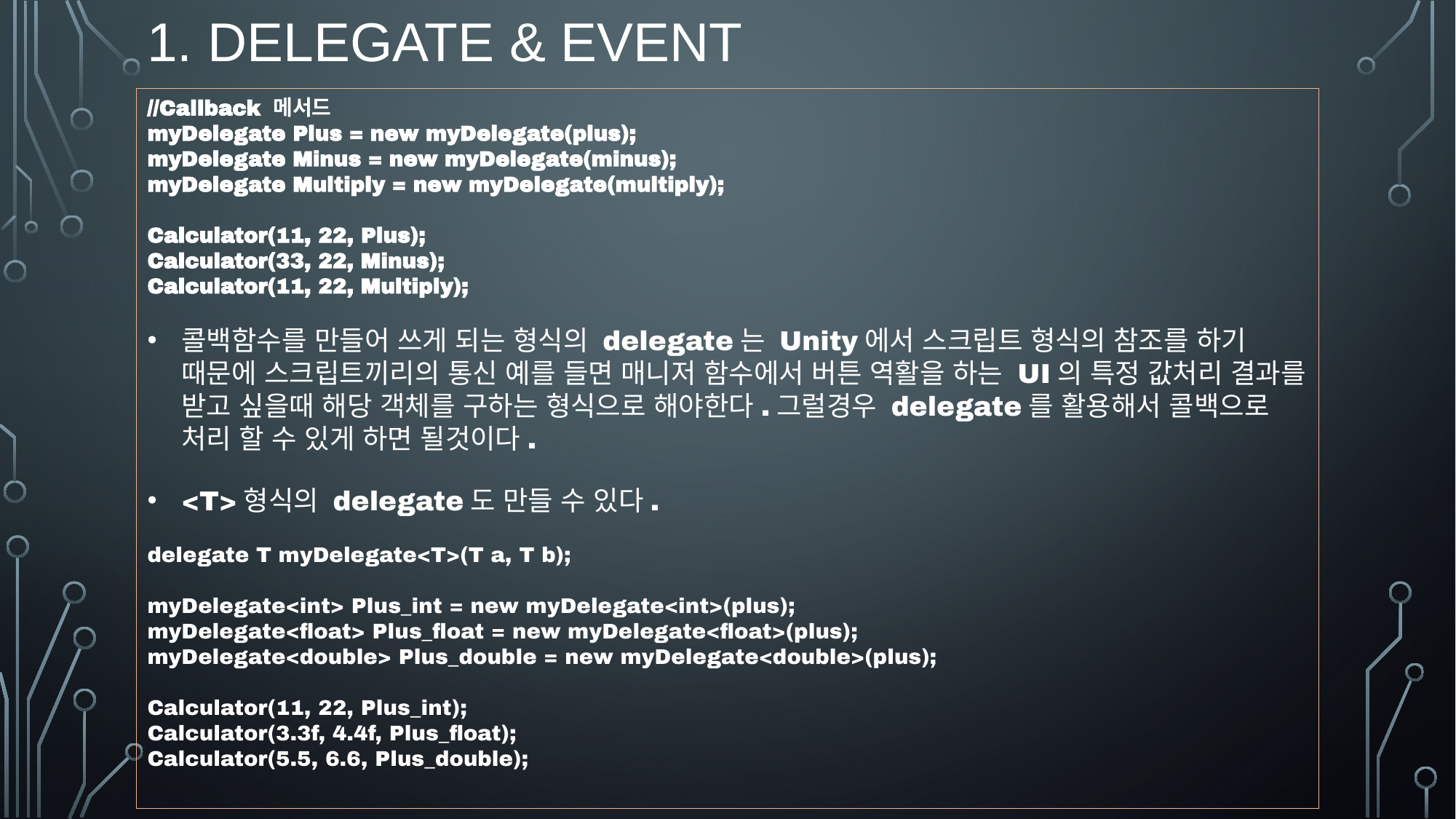

# 1. Delegate & Event
//Callback 메서드
myDelegate Plus = new myDelegate(plus);
myDelegate Minus = new myDelegate(minus);
myDelegate Multiply = new myDelegate(multiply);

Calculator(11, 22, Plus);
Calculator(33, 22, Minus);
Calculator(11, 22, Multiply);

콜백함수를 만들어 쓰게 되는 형식의 delegate는 Unity에서 스크립트 형식의 참조를 하기 때문에 스크립트끼리의 통신 예를 들면 매니저 함수에서 버튼 역활을 하는 UI의 특정 값처리 결과를 받고 싶을때 해당 객체를 구하는 형식으로 해야한다.그럴경우 delegate를 활용해서 콜백으로 처리 할 수 있게 하면 될것이다.

<T>형식의 delegate도 만들 수 있다.

delegate T myDelegate<T>(T a, T b);

myDelegate<int> Plus_int = new myDelegate<int>(plus);
myDelegate<float> Plus_float = new myDelegate<float>(plus);
myDelegate<double> Plus_double = new myDelegate<double>(plus);

Calculator(11, 22, Plus_int);
Calculator(3.3f, 4.4f, Plus_float);
Calculator(5.5, 6.6, Plus_double);